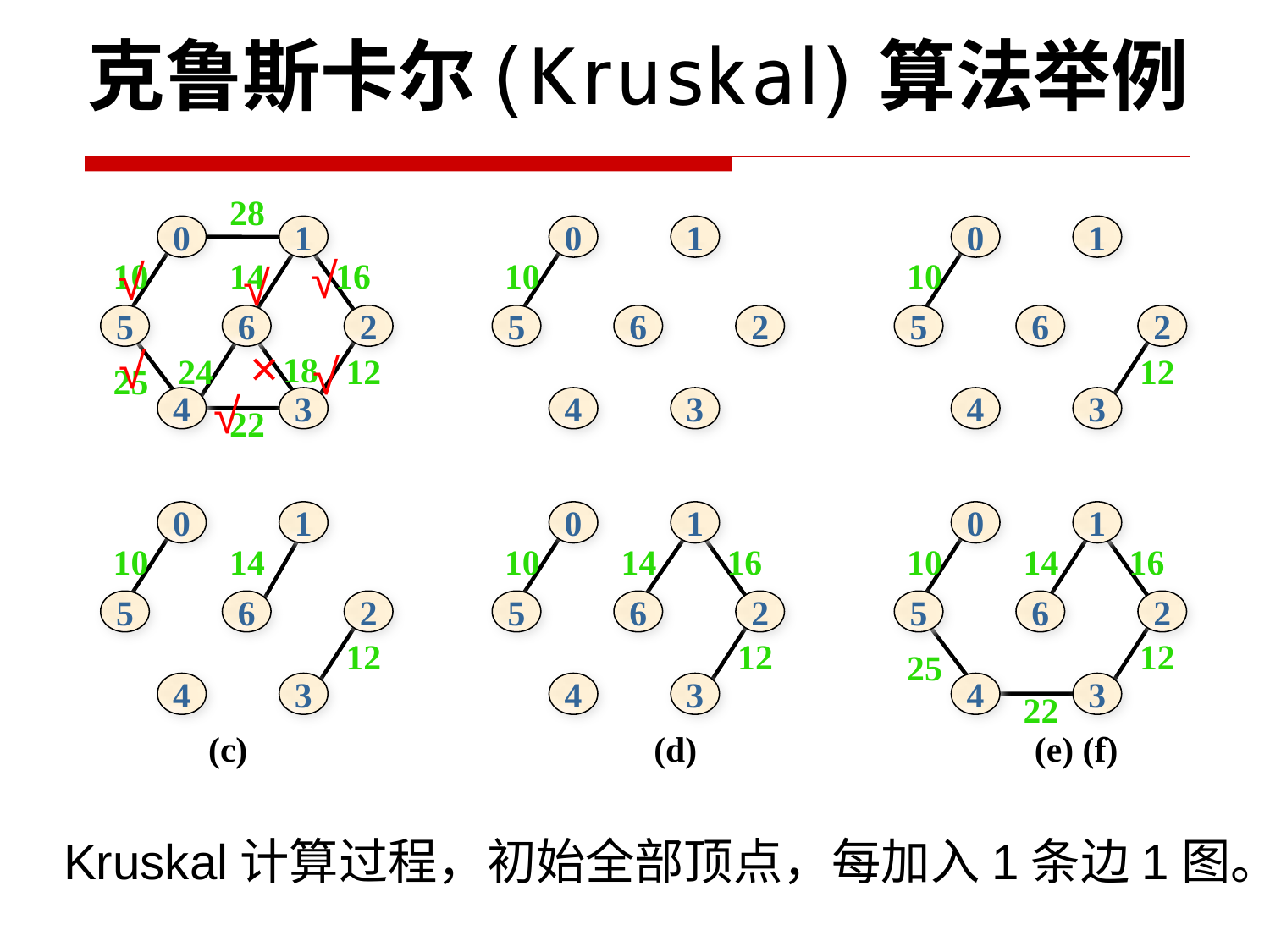

克鲁斯卡尔(Kruskal)算法举例
28
0
1

10
14
16

5
6
2

18
24
12
25
4
3
22

0
1

10
5
6
2
4
3
0
1

10
5
6
2

12
4
3
√
√
√
×
√
√
√
0
1

10
14

5
6
2

12
4
3
0
1

10
14
16

5
6
2

12
4
3
0
1

10
14
16

5
6
2

12
25
4
3
22

(c)                       　　　　　 (d)            　　　　         (e) (f)
Kruskal计算过程，初始全部顶点，每加入1条边1图。